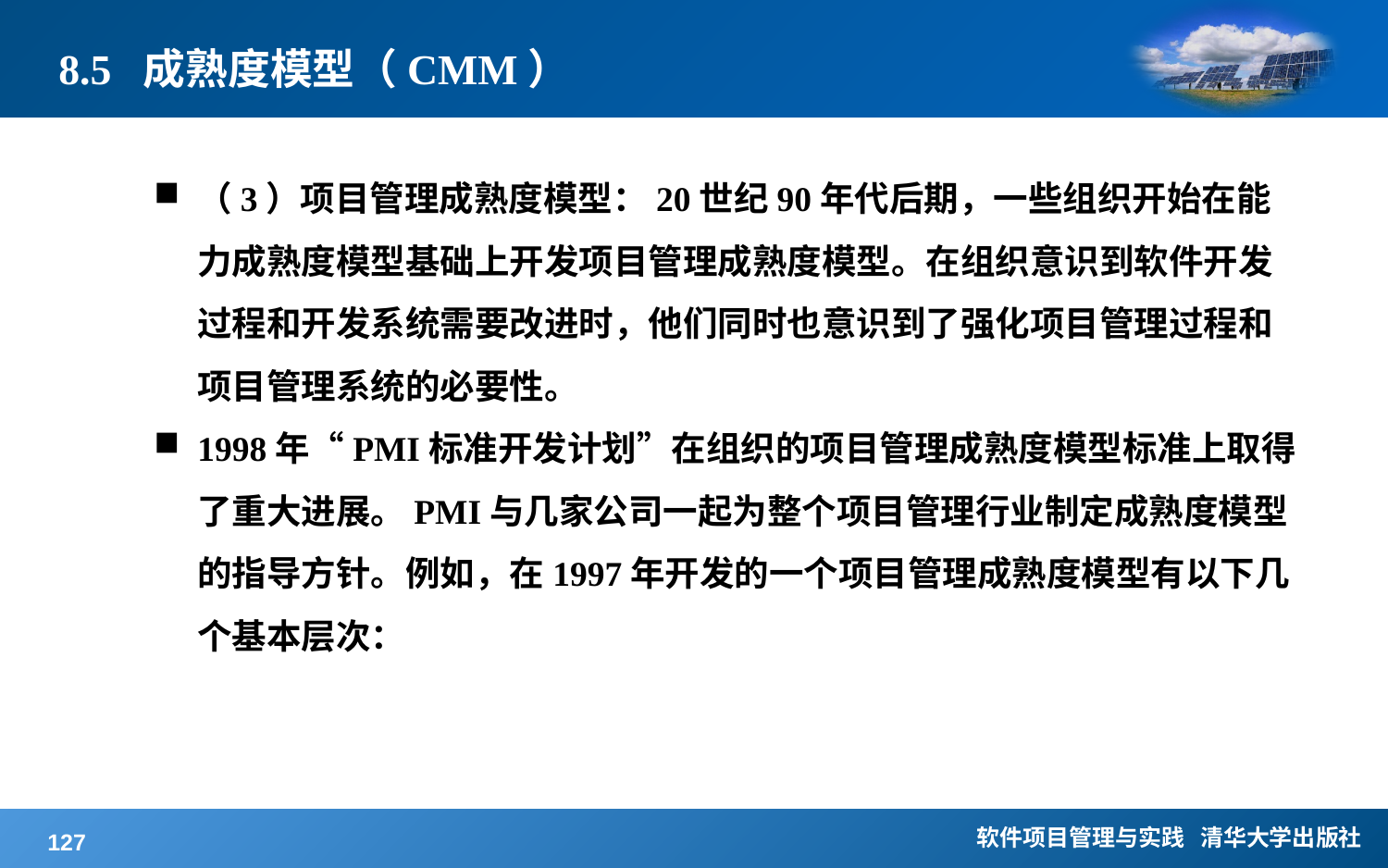

# 8.5  成熟度模型（CMM）
（3）项目管理成熟度模型：20世纪90年代后期，一些组织开始在能力成熟度模型基础上开发项目管理成熟度模型。在组织意识到软件开发过程和开发系统需要改进时，他们同时也意识到了强化项目管理过程和项目管理系统的必要性。
1998年“PMI标准开发计划”在组织的项目管理成熟度模型标准上取得了重大进展。PMI与几家公司一起为整个项目管理行业制定成熟度模型的指导方针。例如，在1997年开发的一个项目管理成熟度模型有以下几个基本层次：